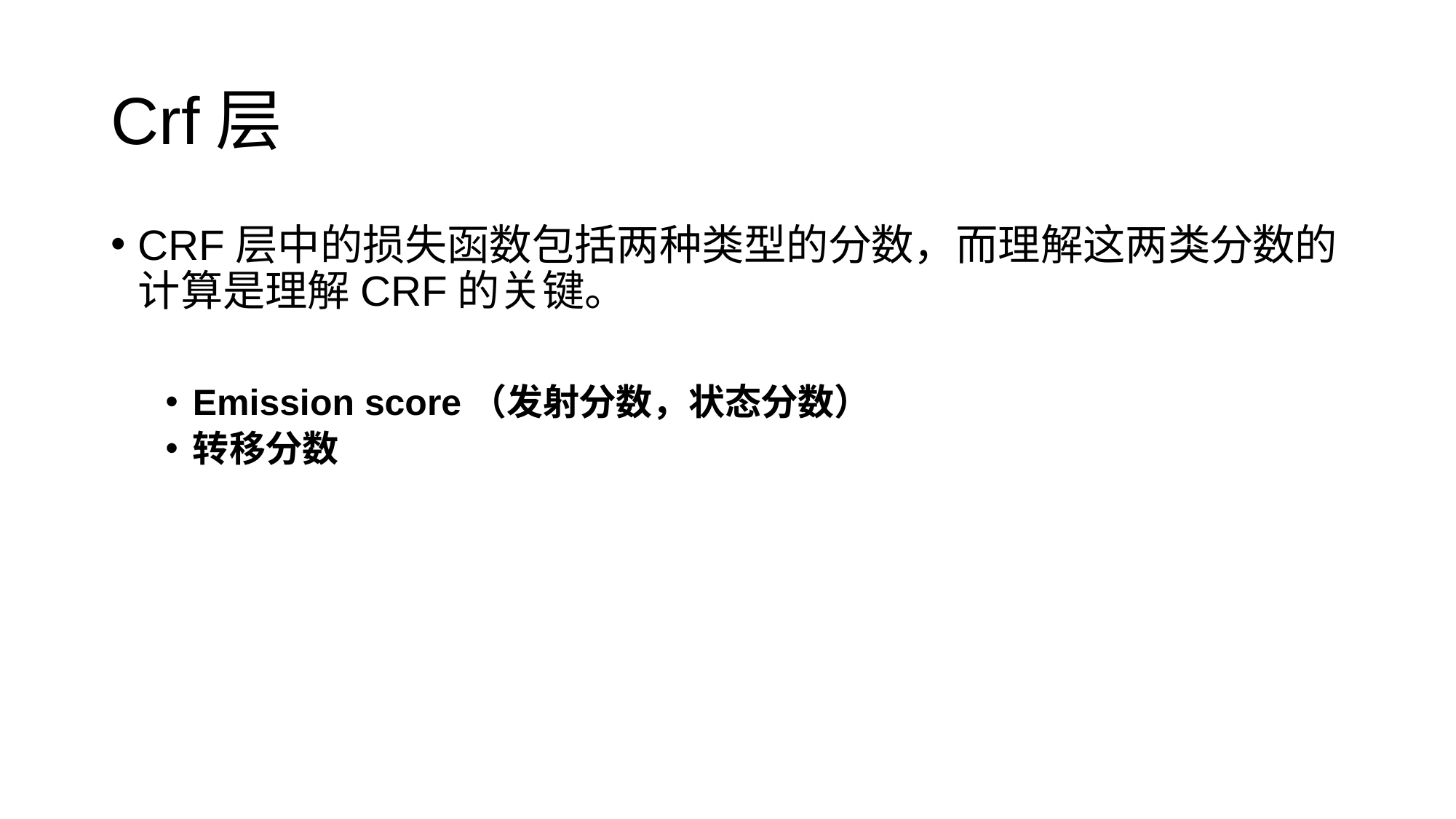

# Crf层
CRF层中的损失函数包括两种类型的分数，而理解这两类分数的计算是理解CRF的关键。

Emission score（发射分数，状态分数）
转移分数